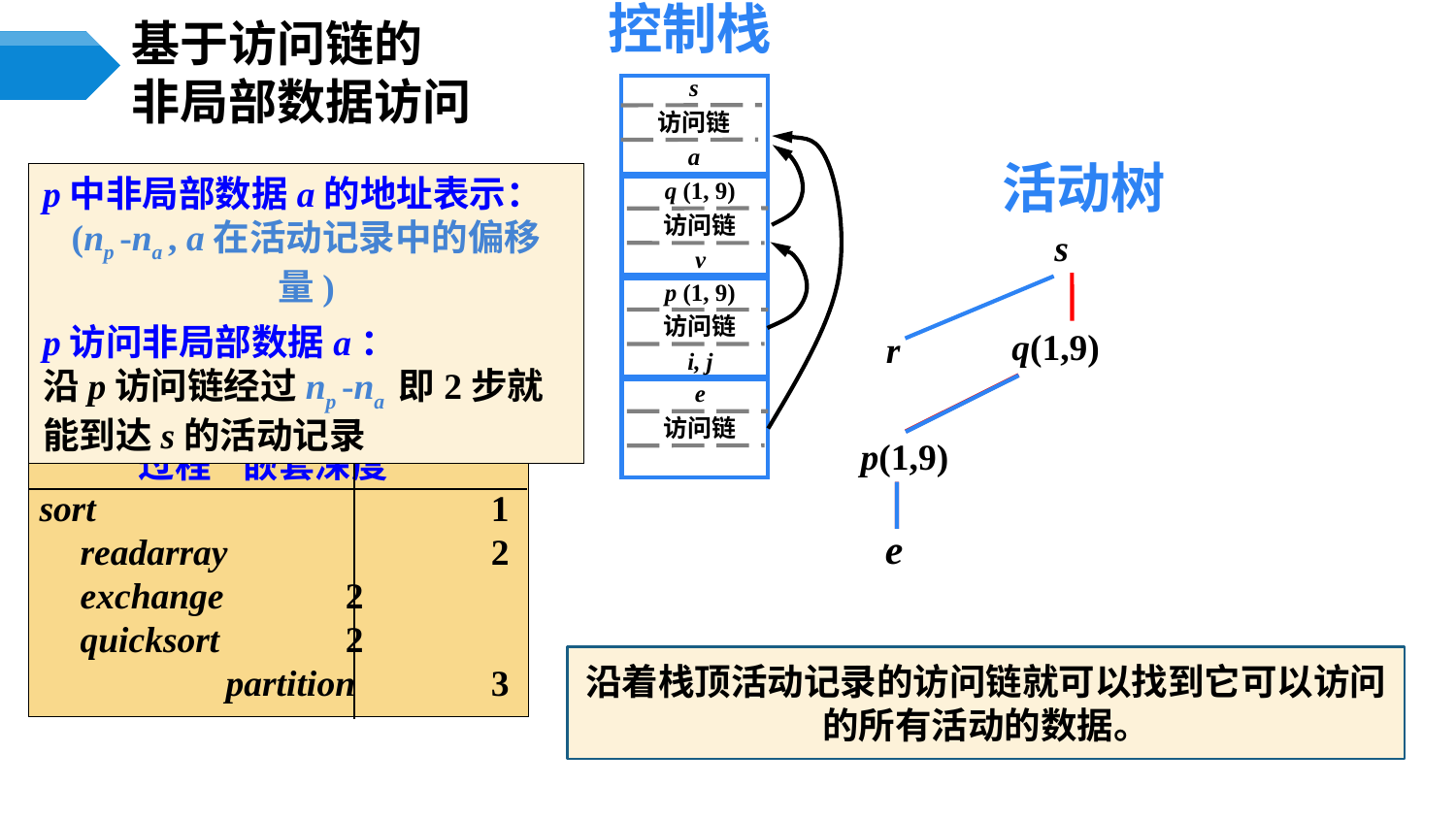

控制栈
基于访问链的
非局部数据访问
s

访问链

a

活动树
p中非局部数据a的地址表示：
(np -na , a在活动记录中的偏移量)
p访问非局部数据a：
沿p访问链经过np -na 即2步就能到达s的活动记录
q (1, 9)

访问链

v

s

p (1, 9)

访问链

i, j

q(1,9)
r

e

访问链

p(1,9)
	      过程	  嵌套深度
sort		             1
	readarray	             2
	exchange	             2
	quicksort	             2
		partition	             3

e
沿着栈顶活动记录的访问链就可以找到它可以访问的所有活动的数据。